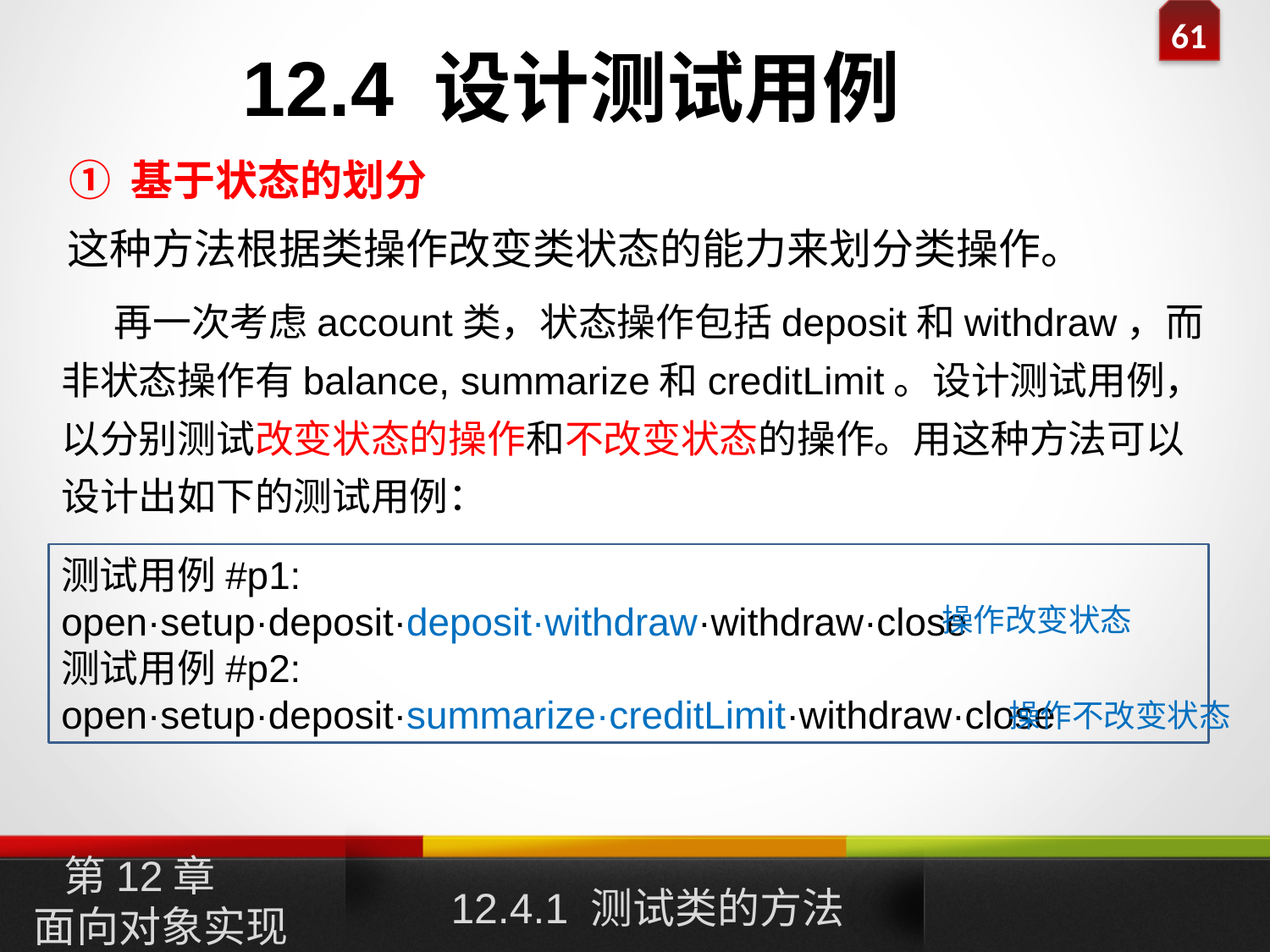

12.4 设计测试用例
① 基于状态的划分
这种方法根据类操作改变类状态的能力来划分类操作。
     再一次考虑account类，状态操作包括deposit和withdraw，而非状态操作有balance, summarize和creditLimit。设计测试用例，以分别测试改变状态的操作和不改变状态的操作。用这种方法可以设计出如下的测试用例：
测试用例#p1:
open·setup·deposit·deposit·withdraw·withdraw·close
测试用例#p2:
open·setup·deposit·summarize·creditLimit·withdraw·close
操作改变状态
操作不改变状态
12.4.1 测试类的方法